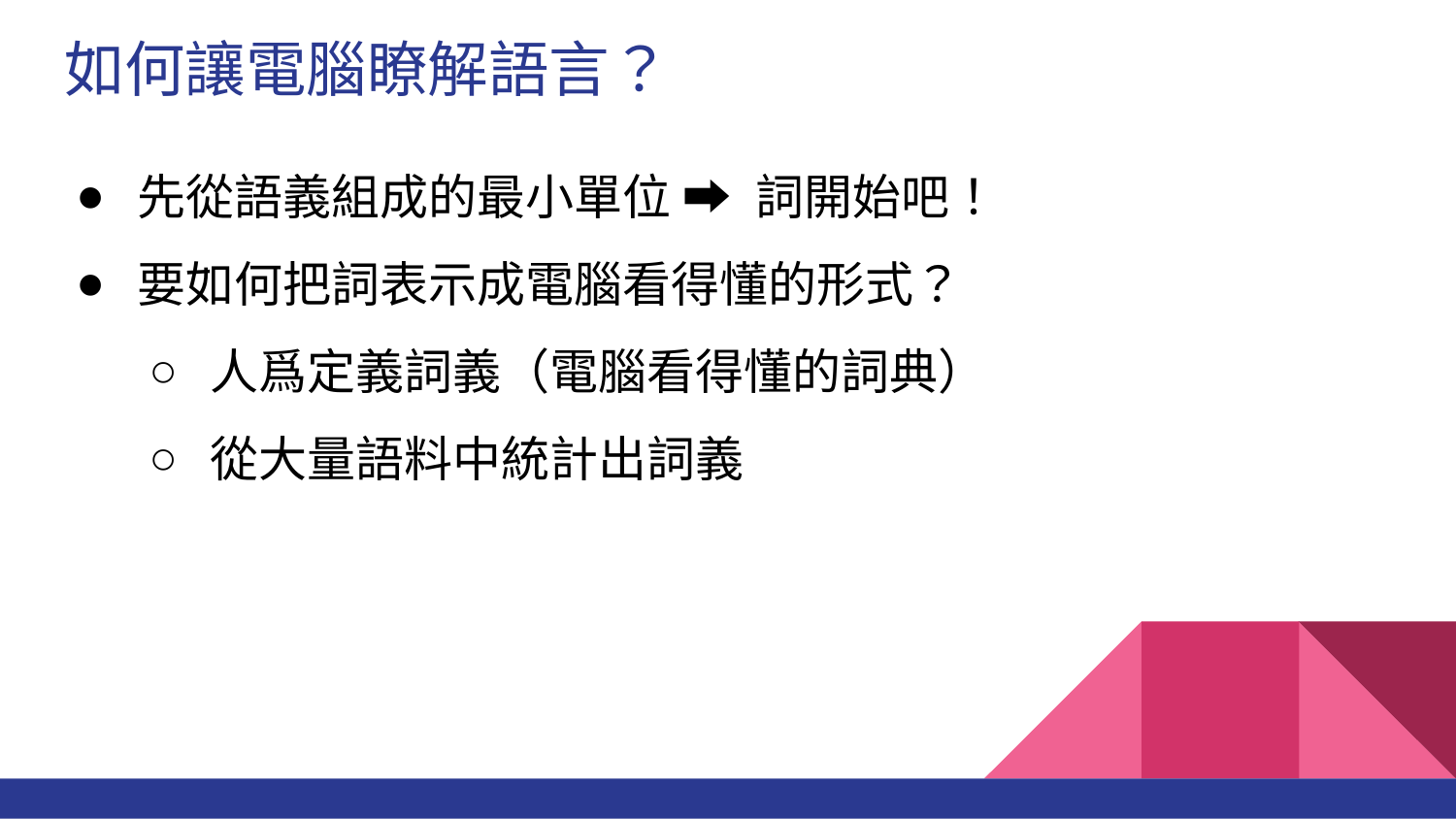

# 如何讓電腦瞭解語言？
先從語義組成的最小單位 ➡  詞開始吧！
要如何把詞表示成電腦看得懂的形式？
人爲定義詞義（電腦看得懂的詞典）
從大量語料中統計出詞義